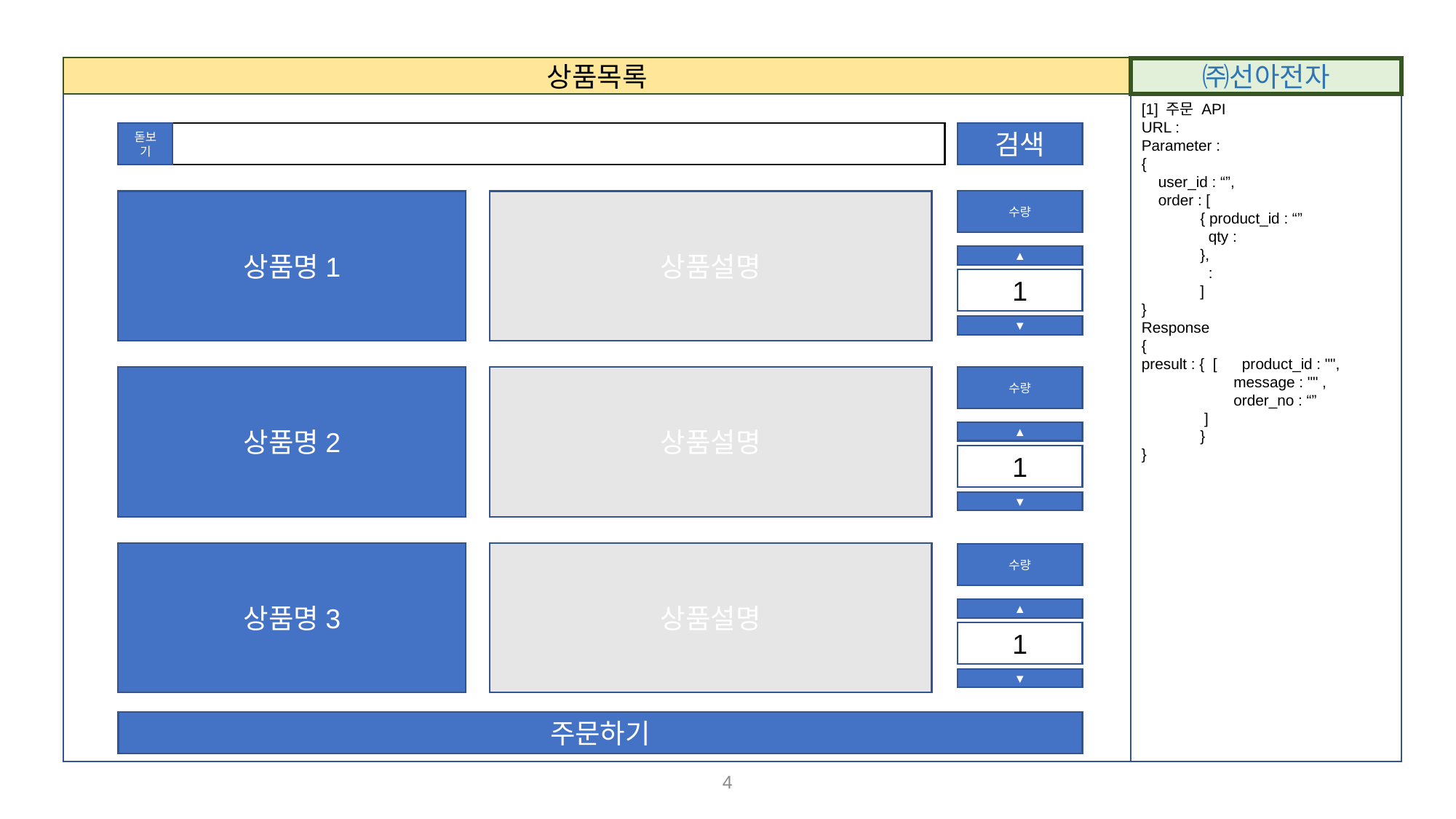

상품목록
㈜선아전자

[1] 주문 API
URL :
Parameter :
{
    user_id : “”,
    order : [
              { product_id : “”
                qty :
              },
                :
              ]
}
Response
{
presult : {  [      product_id : "",
                      message : "" ,
                      order_no : “”
               ]
              }
}
돋보기
검색
검색
수량
상품설명
상품명1
▲
1
▼
상품설명
수량
상품명2
▲
1
▼
상품설명
상품명3
수량
▲
1
▼
주문하기
4